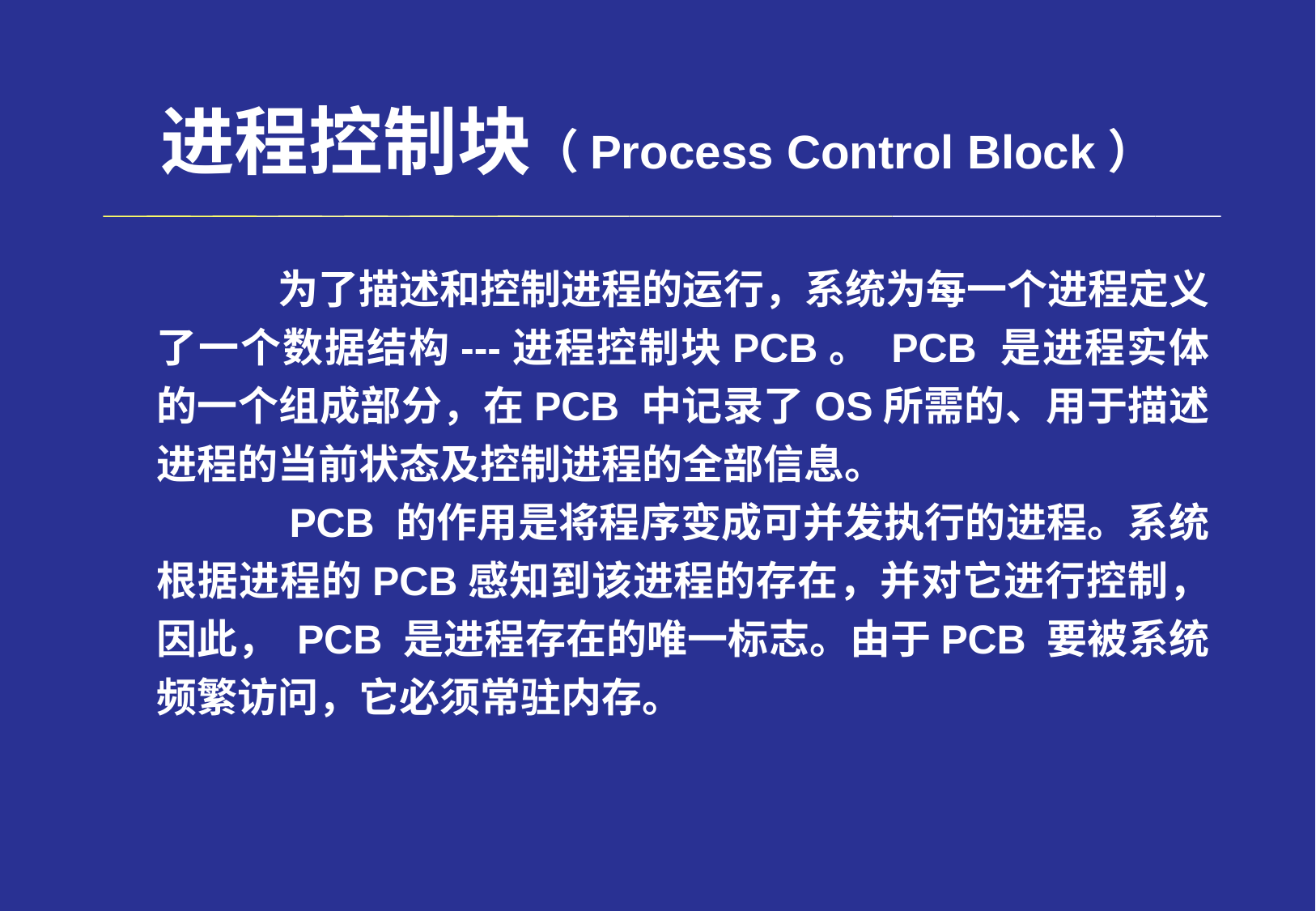

# 进程控制块（Process Control Block）
		为了描述和控制进程的运行，系统为每一个进程定义了一个数据结构---进程控制块PCB。 PCB 是进程实体的一个组成部分，在PCB 中记录了OS所需的、用于描述进程的当前状态及控制进程的全部信息。
		 PCB 的作用是将程序变成可并发执行的进程。系统根据进程的PCB感知到该进程的存在，并对它进行控制，因此， PCB 是进程存在的唯一标志。由于PCB 要被系统频繁访问，它必须常驻内存。